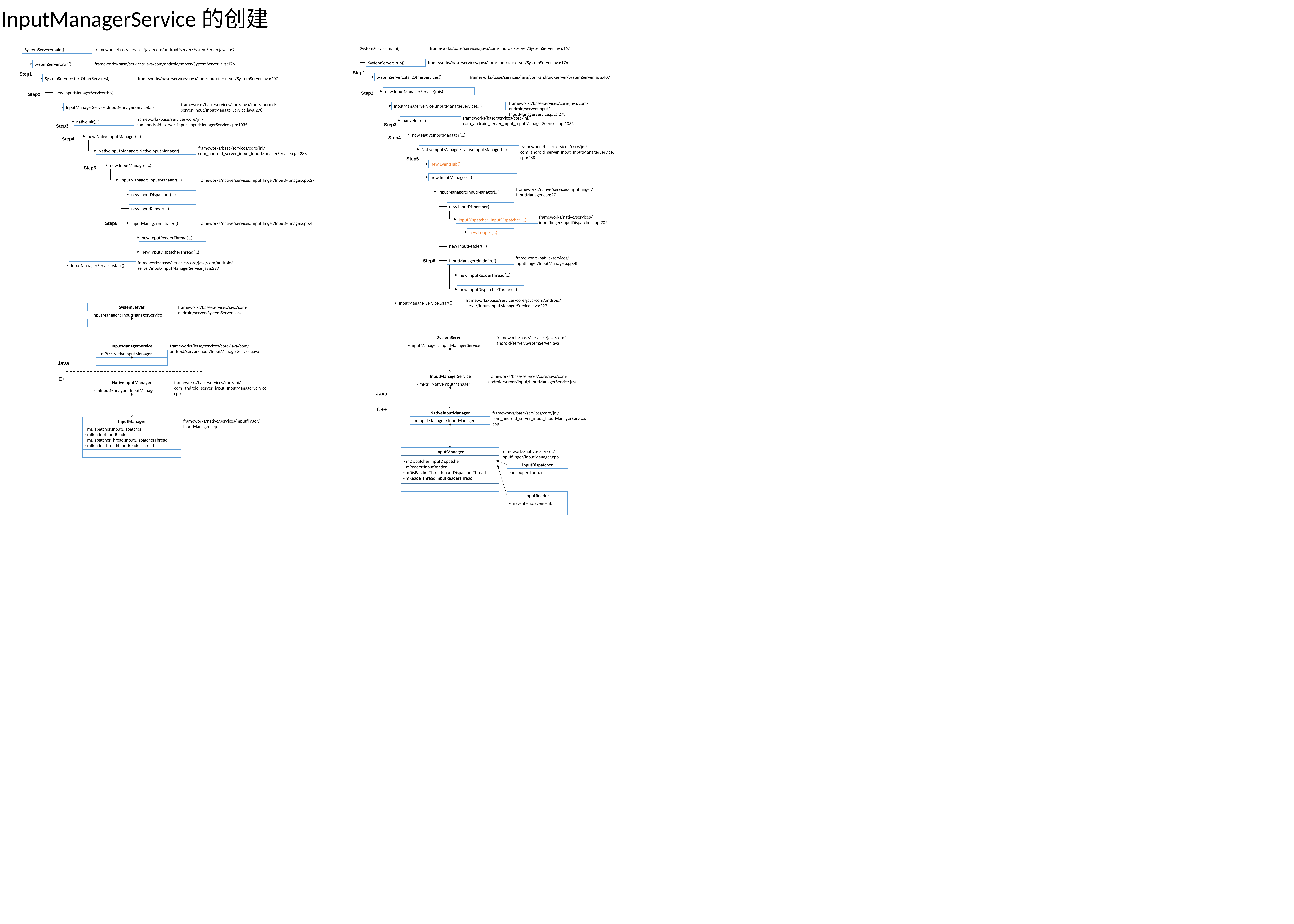

InputManagerService的创建
frameworks/base/services/java/com/android/server/SystemServer.java:167
SystemServer::main()
frameworks/base/services/java/com/android/server/SystemServer.java:176
SystemServer::run()
Step1
frameworks/base/services/java/com/android/server/SystemServer.java:407
SystemServer::startOtherServices()
new InputManagerService(this)
Step2
frameworks/base/services/core/java/com/android/server/input/InputManagerService.java:278
InputManagerService::InputManagerService(…)
frameworks/base/services/core/jni/com_android_server_input_InputManagerService.cpp:1035
nativeInit(…)
Step3
new NativeInputManager(…)
Step4
frameworks/base/services/core/jni/com_android_server_input_InputManagerService.cpp:288
NativeInputManager::NativeInputManager(…)
Step5
new EventHub()
new InputManager(…)
frameworks/native/services/inputflinger/InputManager.cpp:27
InputManager::InputManager(…)
new InputDispatcher(…)
frameworks/native/services/inputflinger/InputDispatcher.cpp:202
InputDispatcher::InputDispatcher(…)
new Looper(…)
new InputReader(…)
frameworks/native/services/inputflinger/InputManager.cpp:48
Step6
InputManager::initialize()
new InputReaderThread(…)
new InputDispatcherThread(…)
frameworks/base/services/core/java/com/android/server/input/InputManagerService.java:299
InputManagerService::start()
frameworks/base/services/java/com/android/server/SystemServer.java:167
SystemServer::main()
frameworks/base/services/java/com/android/server/SystemServer.java:176
SystemServer::run()
Step1
frameworks/base/services/java/com/android/server/SystemServer.java:407
SystemServer::startOtherServices()
new InputManagerService(this)
Step2
frameworks/base/services/core/java/com/android/server/input/InputManagerService.java:278
InputManagerService::InputManagerService(…)
frameworks/base/services/core/jni/com_android_server_input_InputManagerService.cpp:1035
nativeInit(…)
Step3
new NativeInputManager(…)
Step4
frameworks/base/services/core/jni/com_android_server_input_InputManagerService.cpp:288
NativeInputManager::NativeInputManager(…)
new InputManager(…)
Step5
InputManager::InputManager(…)
frameworks/native/services/inputflinger/InputManager.cpp:27
new InputDispatcher(…)
new InputReader(…)
Step6
frameworks/native/services/inputflinger/InputManager.cpp:48
InputManager::initialize()
new InputReaderThread(…)
new InputDispatcherThread(…)
frameworks/base/services/core/java/com/android/server/input/InputManagerService.java:299
InputManagerService::start()
SystemServer
- inputManager : InputManagerService

frameworks/base/services/java/com/android/server/SystemServer.java
InputManagerService
- mPtr : NativeInputManager

frameworks/base/services/core/java/com/android/server/input/InputManagerService.java
Java
C++
NativeInputManager
- mInputManager : InputManager

frameworks/base/services/core/jni/com_android_server_input_InputManagerService.cpp
frameworks/native/services/inputflinger/InputManager.cpp
InputManager
- mDispatcher:InputDispatcher
- mReader:InputReader
- mDispatcherThread:InputDispatcherThread
- mReaderThread:InputReaderThread

SystemServer
- inputManager : InputManagerService

frameworks/base/services/java/com/android/server/SystemServer.java
InputManagerService
- mPtr : NativeInputManager

frameworks/base/services/core/java/com/android/server/input/InputManagerService.java
Java
C++
NativeInputManager
- mInputManager : InputManager

frameworks/base/services/core/jni/com_android_server_input_InputManagerService.cpp
frameworks/native/services/inputflinger/InputManager.cpp
InputManager

- mDispatcher:InputDispatcher
- mReader:InputReader
- mDisPatcherThread:InputDispatcherThread
- mReaderThread:InputReaderThread
InputDispatcher
- mLooper:Looper

InputReader
- mEventHub:EventHub